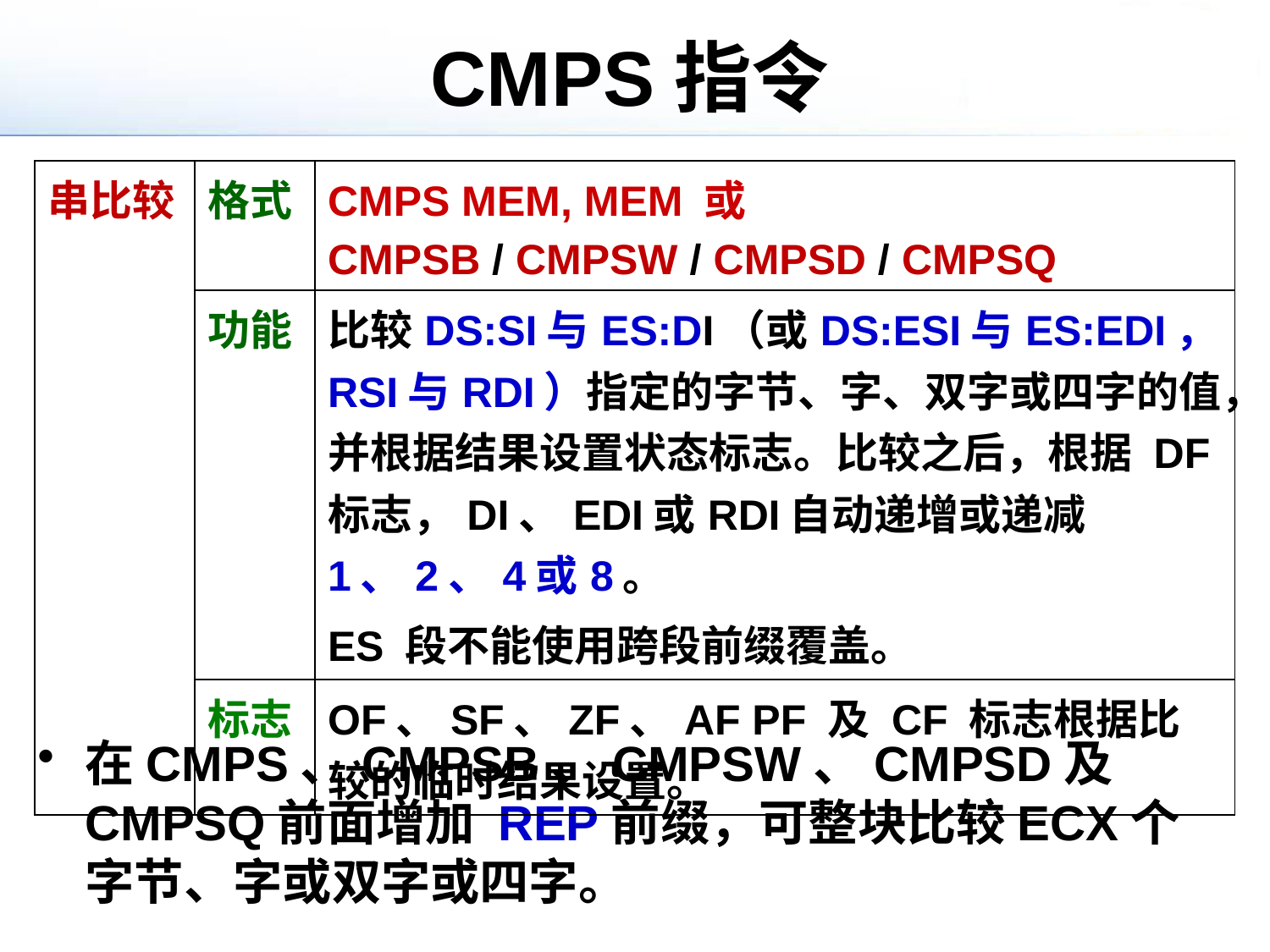

# CMPS指令
| 串比较 | 格式 | CMPS MEM, MEM 或 CMPSB / CMPSW / CMPSD / CMPSQ |
| --- | --- | --- |
|  | 功能 | 比较DS:SI与ES:DI（或DS:ESI与ES:EDI，RSI与RDI）指定的字节、字、双字或四字的值，并根据结果设置状态标志。比较之后，根据 DF 标志，DI、EDI或RDI自动递增或递减1、2、4或8。 ES 段不能使用跨段前缀覆盖。 |
|  | 标志 | OF、SF、ZF、AF PF 及 CF 标志根据比较的临时结果设置。 |
在CMPS、CMPSB、CMPSW、CMPSD及CMPSQ前面增加 REP前缀，可整块比较ECX个字节、字或双字或四字。